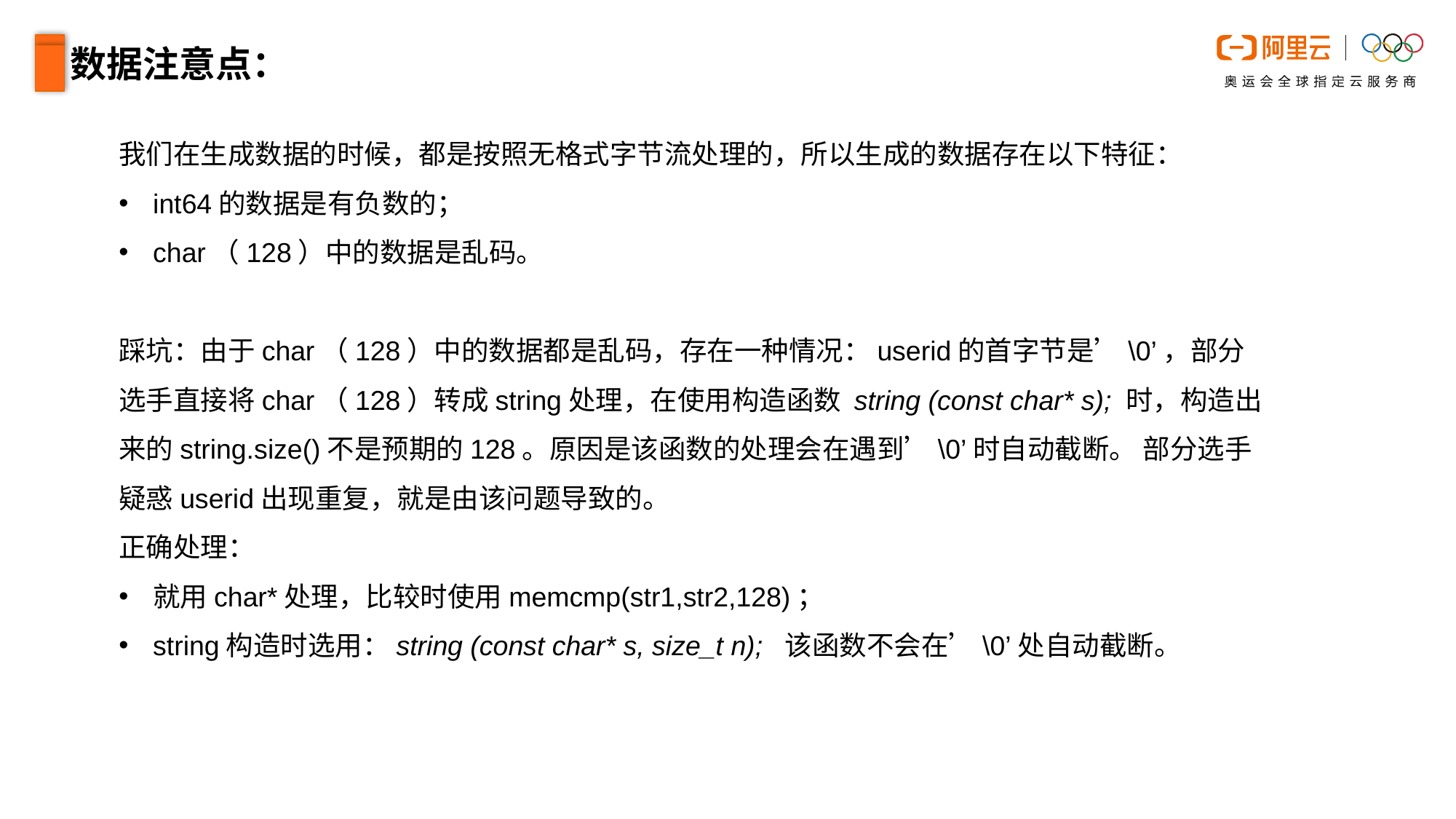

E6636BC20180234D78A0072836F0BC9032B9B20C109CDB50ACD98F3EB1E42B59FB4CBC384169FB0822692C083846D6EB8519218A41D0ABC11BBFC2207D3E14D324FCBDAD0E21E4D754D22B07689248932FF4E0C77CD952C4A8AB419E0E39DC08D9962D966E3

数据注意点：
我们在生成数据的时候，都是按照无格式字节流处理的，所以生成的数据存在以下特征：
int64的数据是有负数的；
char（128）中的数据是乱码。

踩坑：由于char（128）中的数据都是乱码，存在一种情况：userid的首字节是’\0’，部分选手直接将char（128）转成string处理，在使用构造函数 string (const char* s); 时，构造出来的string.size()不是预期的128。原因是该函数的处理会在遇到’\0’时自动截断。 部分选手疑惑userid出现重复，就是由该问题导致的。
正确处理：
就用char*处理，比较时使用memcmp(str1,str2,128)；
string构造时选用：string (const char* s, size_t n);  该函数不会在’\0’处自动截断。